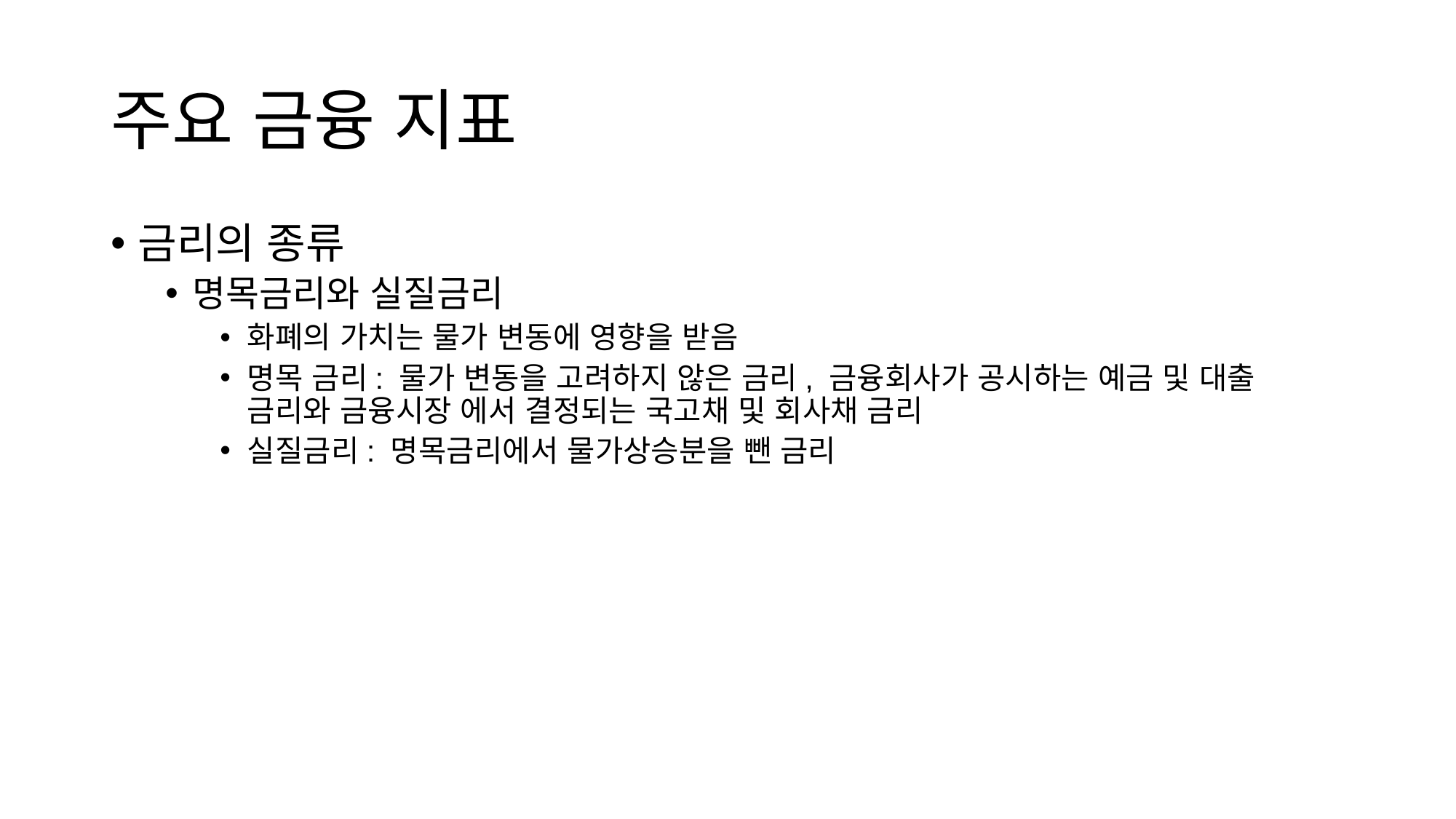

# 주요 금융 지표
금리의 종류
명목금리와 실질금리
화폐의 가치는 물가 변동에 영향을 받음
명목 금리: 물가 변동을 고려하지 않은 금리, 금융회사가 공시하는 예금 및 대출 금리와 금융시장 에서 결정되는 국고채 및 회사채 금리
실질금리: 명목금리에서 물가상승분을 뺀 금리